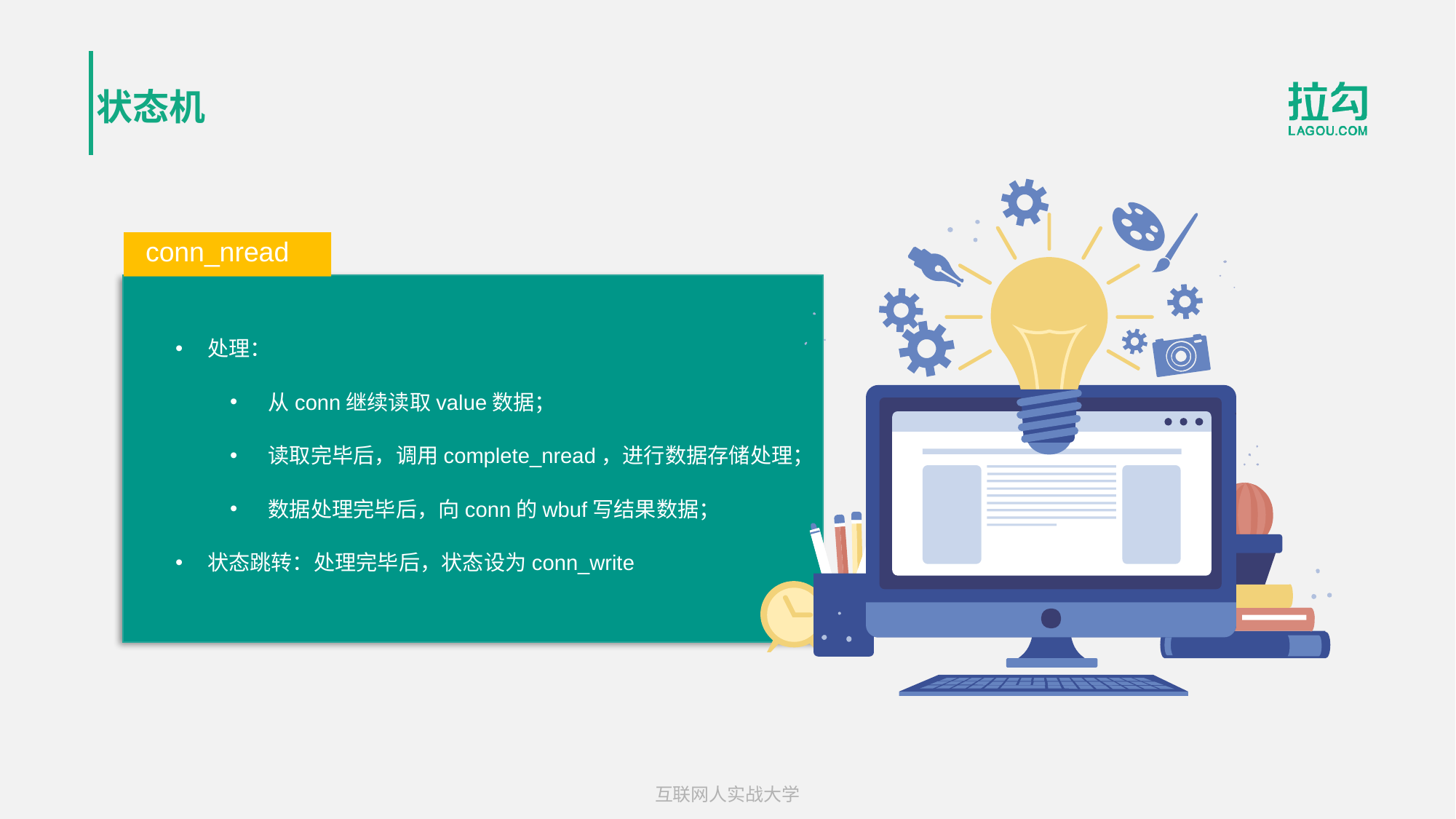

# 状态机

conn_nread

处理：
从conn继续读取value数据；
读取完毕后，调用complete_nread，进行数据存储处理；
数据处理完毕后，向conn的wbuf写结果数据；
状态跳转：处理完毕后，状态设为conn_write